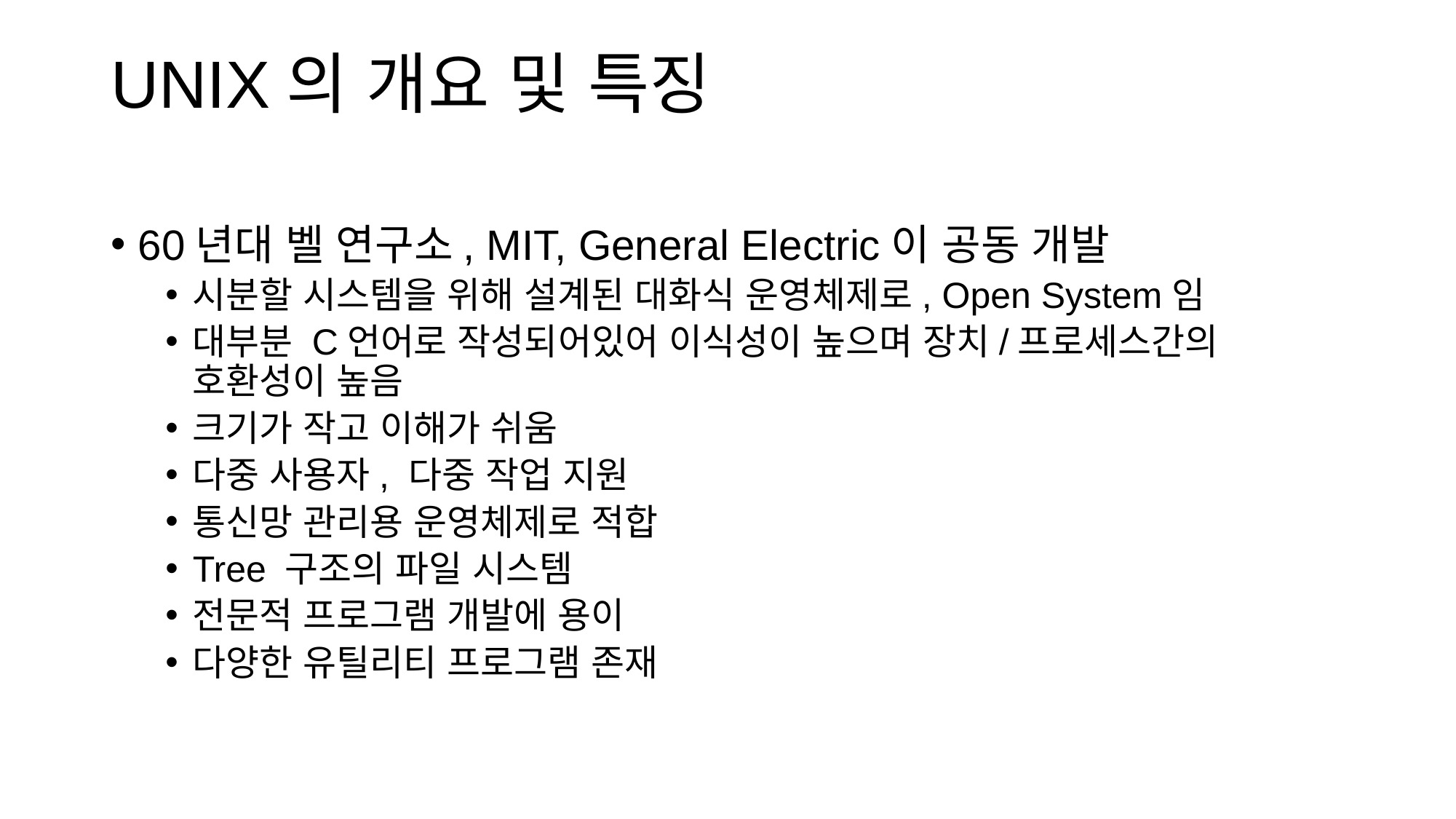

# UNIX의 개요 및 특징

60년대 벨 연구소, MIT, General Electric이 공동 개발
시분할 시스템을 위해 설계된 대화식 운영체제로, Open System임
대부분 C언어로 작성되어있어 이식성이 높으며 장치/프로세스간의 호환성이 높음
크기가 작고 이해가 쉬움
다중 사용자, 다중 작업 지원
통신망 관리용 운영체제로 적합
Tree 구조의 파일 시스템
전문적 프로그램 개발에 용이
다양한 유틸리티 프로그램 존재